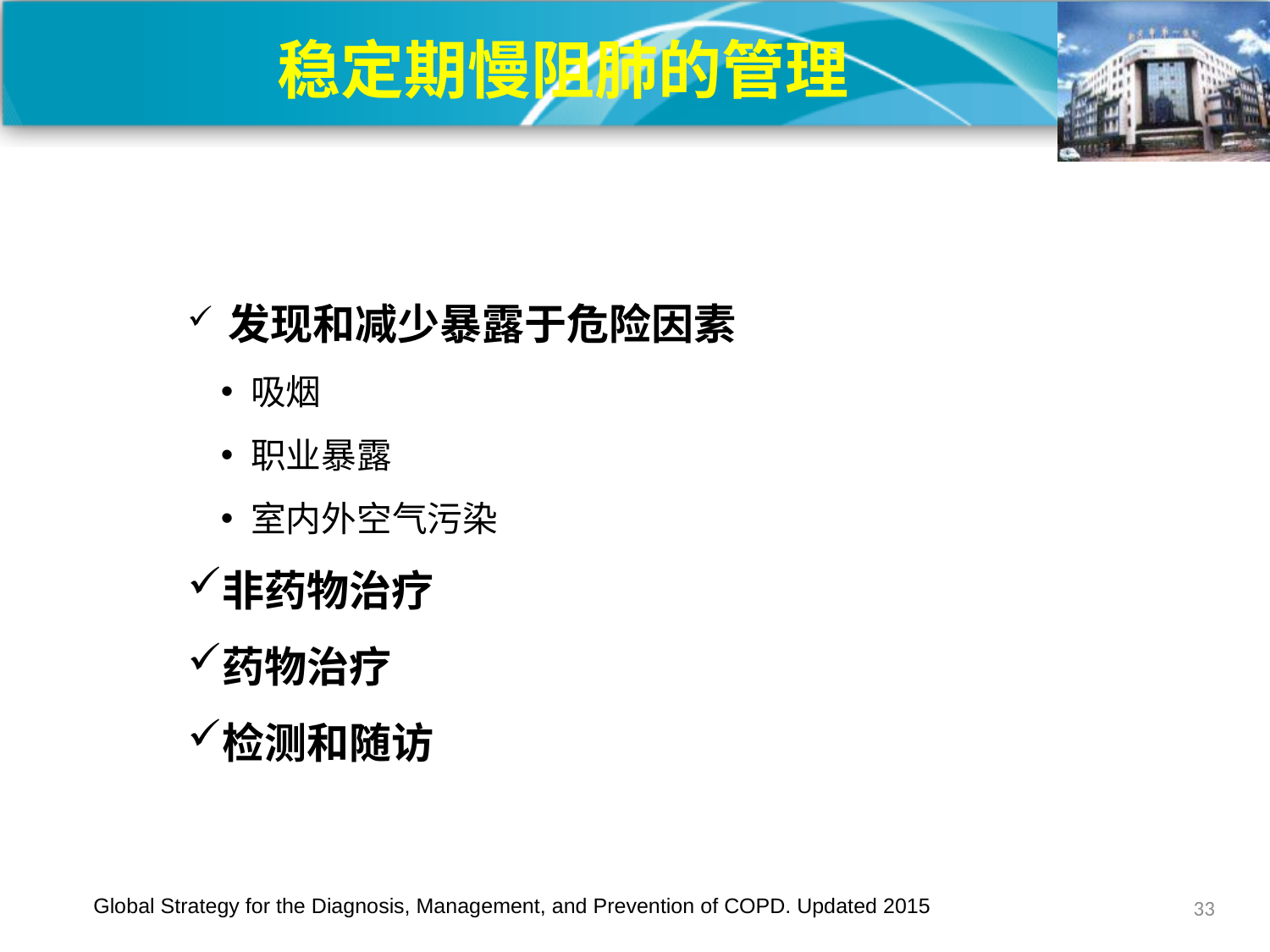

稳定期慢阻肺的管理
 发现和减少暴露于危险因素
吸烟
职业暴露
室内外空气污染
非药物治疗
药物治疗
检测和随访

33
Global Strategy for the Diagnosis, Management, and Prevention of COPD. Updated 2015